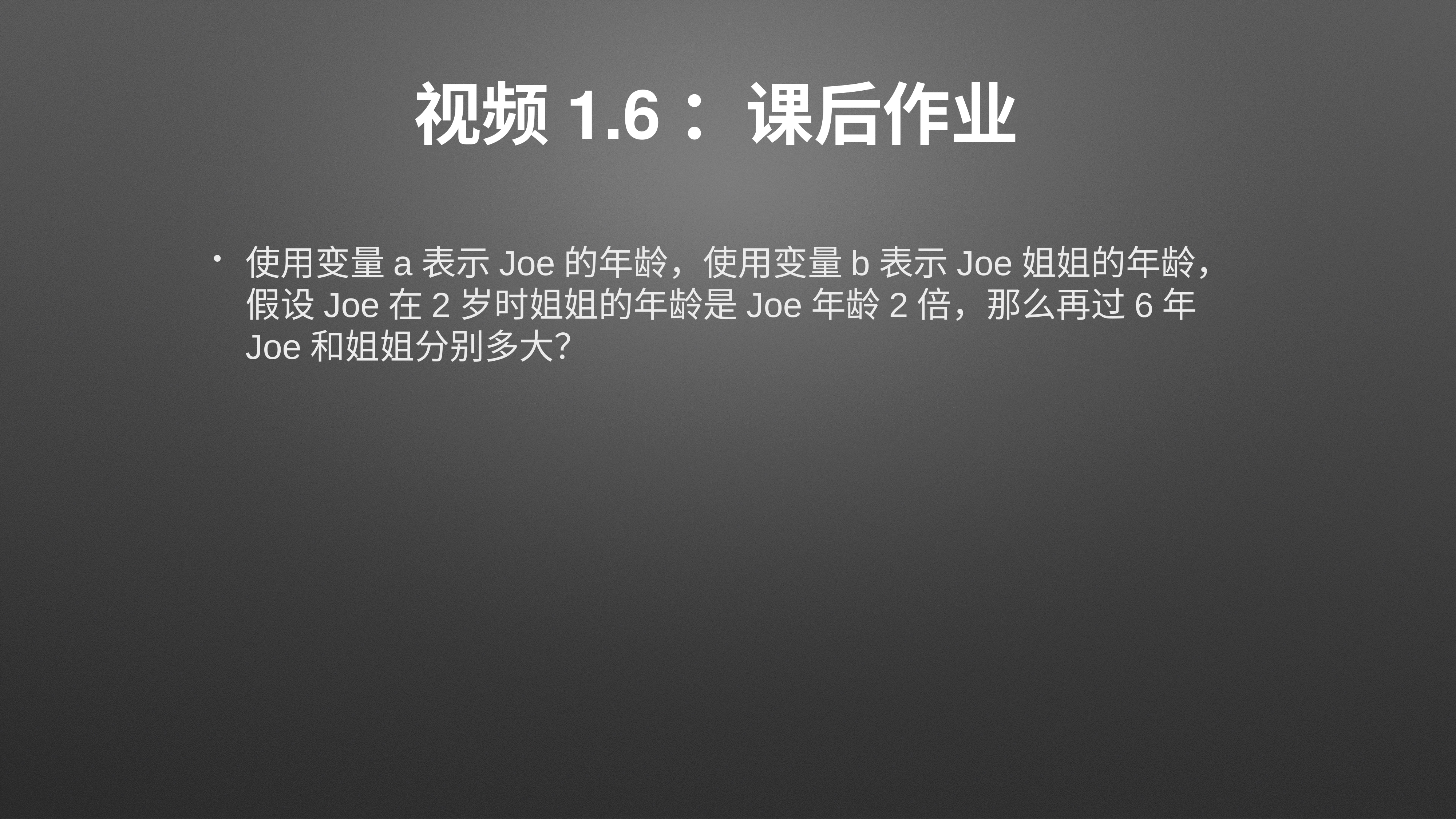

# 视频1.6：课后作业
使用变量a表示Joe的年龄，使用变量b表示Joe姐姐的年龄，假设Joe在2岁时姐姐的年龄是Joe年龄2倍，那么再过6年Joe和姐姐分别多大？